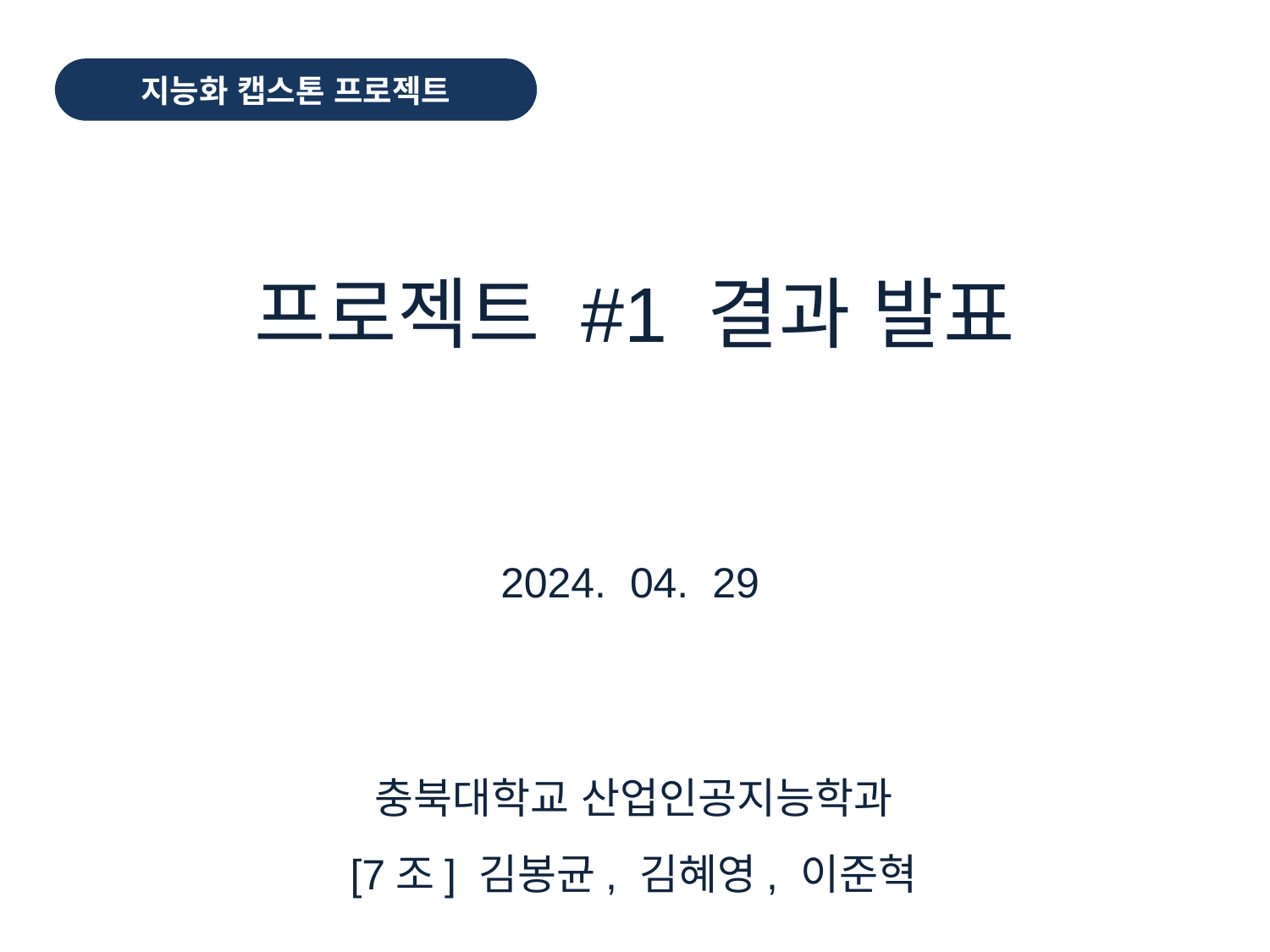

지능화 캡스톤 프로젝트
프로젝트 #1 결과 발표

2024.  04.  29
충북대학교 산업인공지능학과
[7조] 김봉균, 김혜영, 이준혁